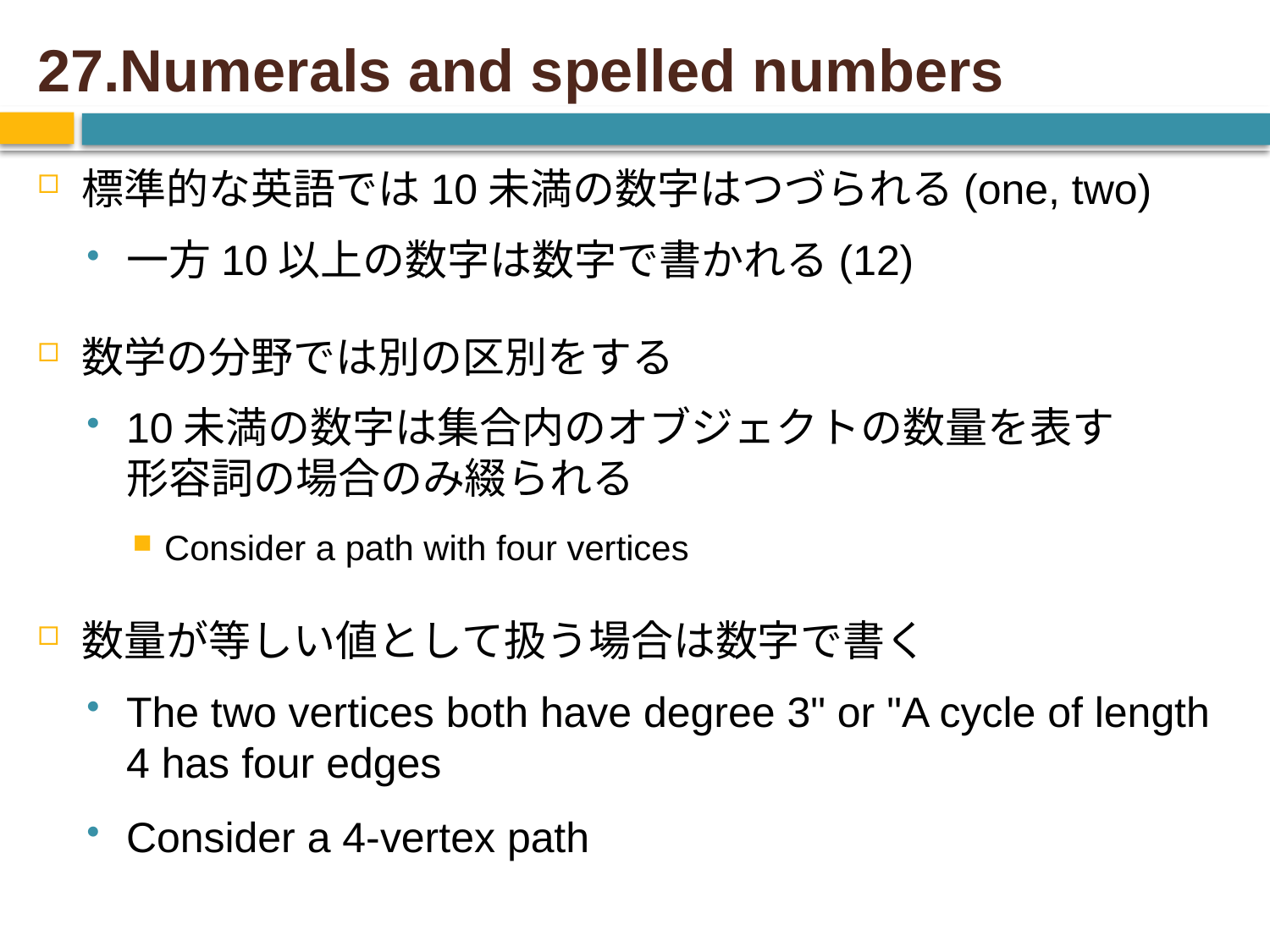

# 27.Numerals and spelled numbers
標準的な英語では10未満の数字はつづられる(one, two)
一方10以上の数字は数字で書かれる(12)
数学の分野では別の区別をする
10未満の数字は集合内のオブジェクトの数量を表す
形容詞の場合のみ綴られる
Consider a path with four vertices
数量が等しい値として扱う場合は数字で書く
The two vertices both have degree 3" or "A cycle of length 4 has four edges
Consider a 4-vertex path